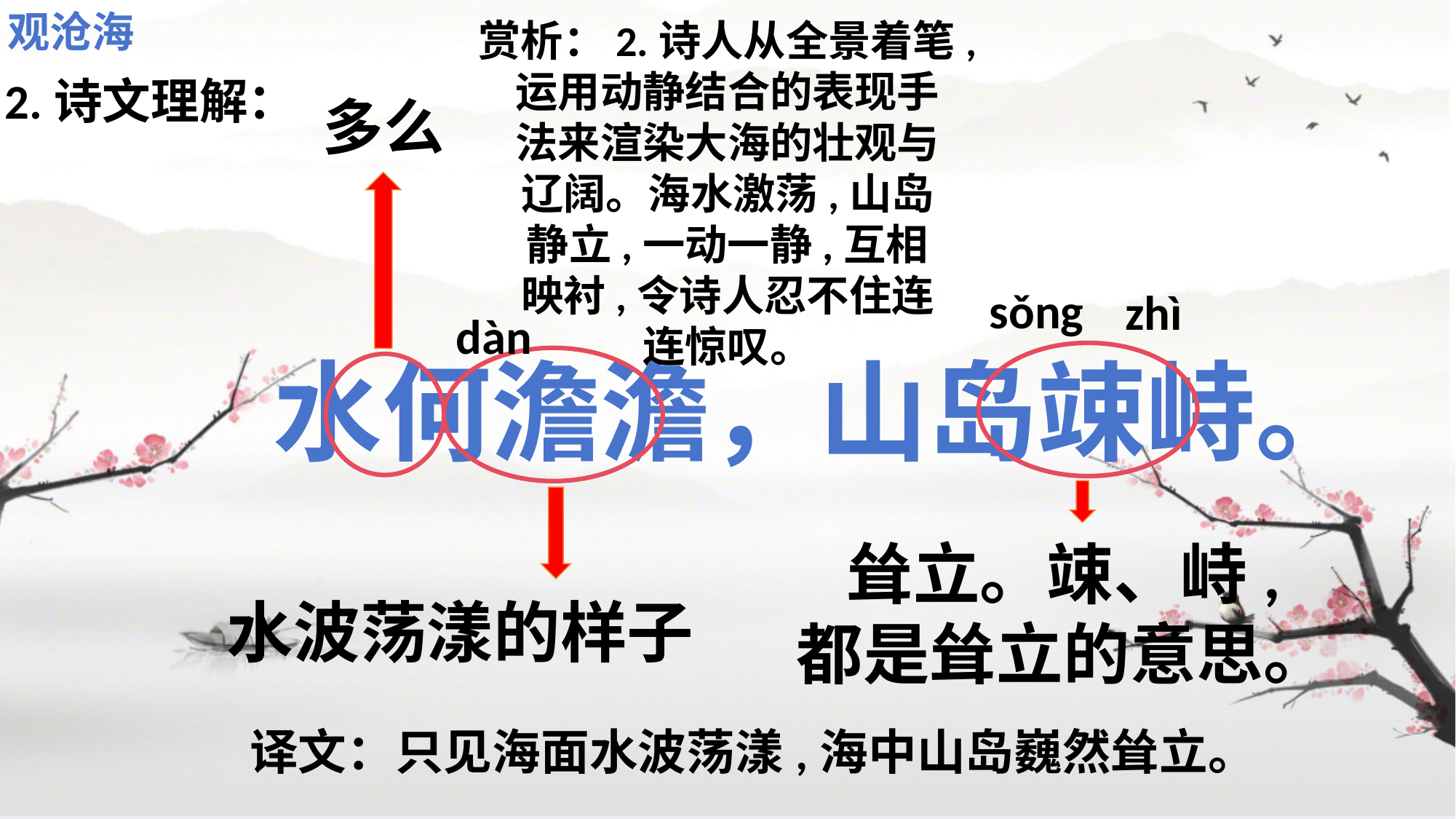

观沧海
树木丛生，百草丰茂。
赏析：2.诗人从全景着笔,
运用动静结合的表现手
法来渲染大海的壮观与
辽阔。海水激荡,山岛
静立,一动一静,互相
映衬,令诗人忍不住连
连惊叹。
2.诗文理解：
多么

sǒng
zhì
dàn
水何澹澹，山岛竦峙。

耸立。竦、峙,
都是耸立的意思。
水波荡漾的样子
译文：只见海面水波荡漾,海中山岛巍然耸立。